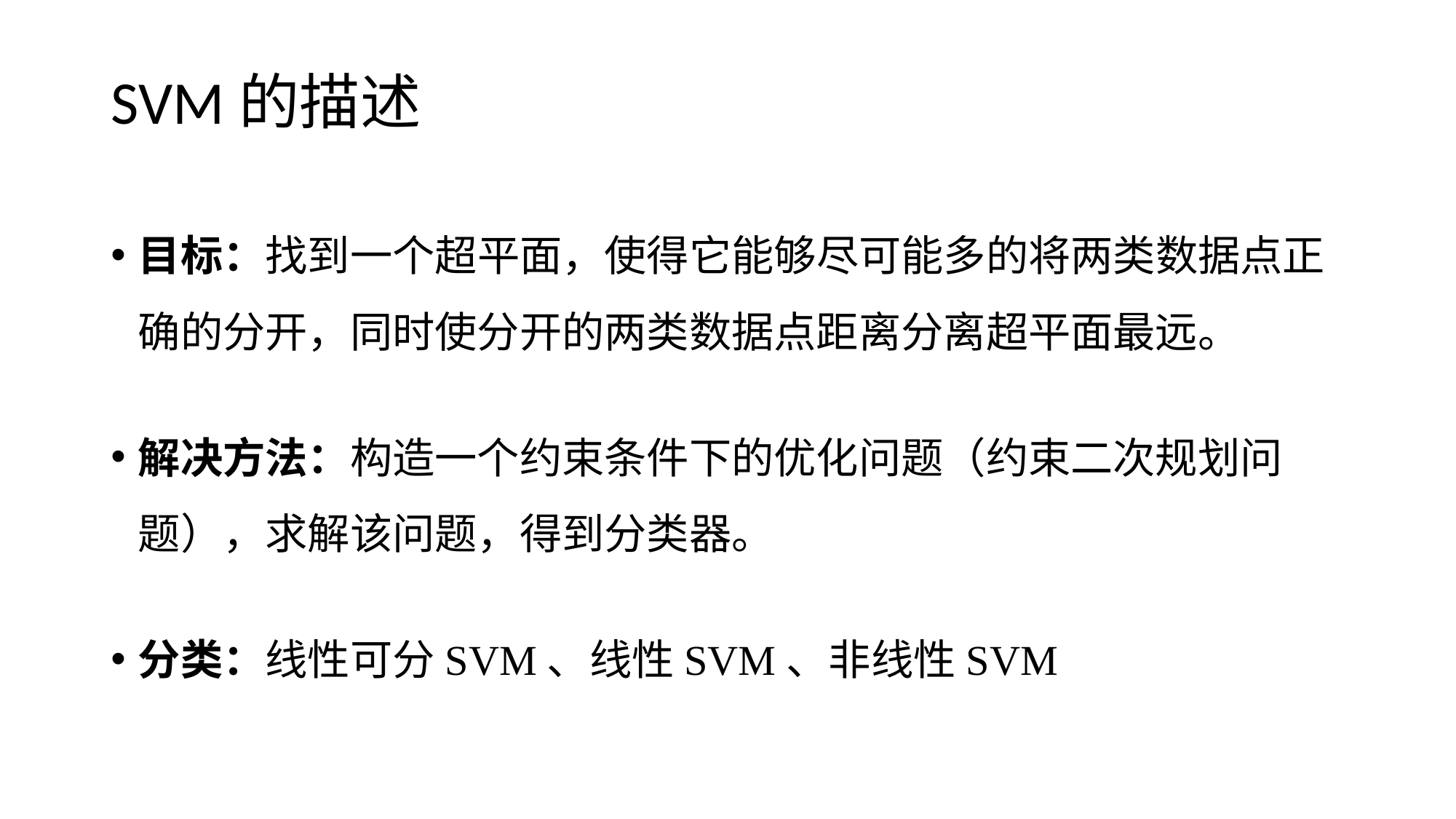

# SVM的描述
目标：找到一个超平面，使得它能够尽可能多的将两类数据点正确的分开，同时使分开的两类数据点距离分离超平面最远。

解决方法：构造一个约束条件下的优化问题（约束二次规划问题），求解该问题，得到分类器。

分类：线性可分SVM、线性SVM、非线性SVM